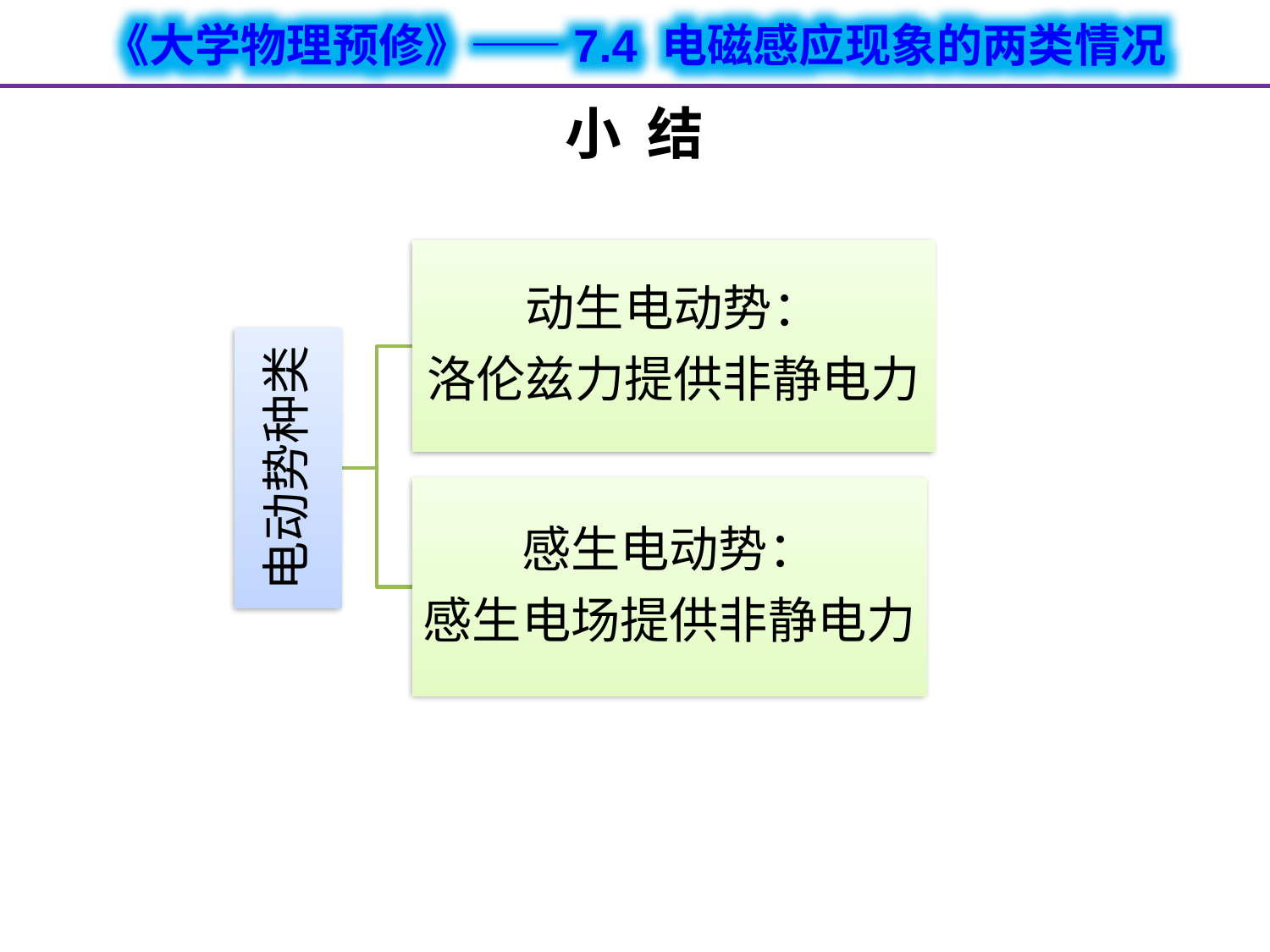

# 小  结

电动势种类
动生电动势：
洛伦兹力提供非静电力
感生电动势：
感生电场提供非静电力